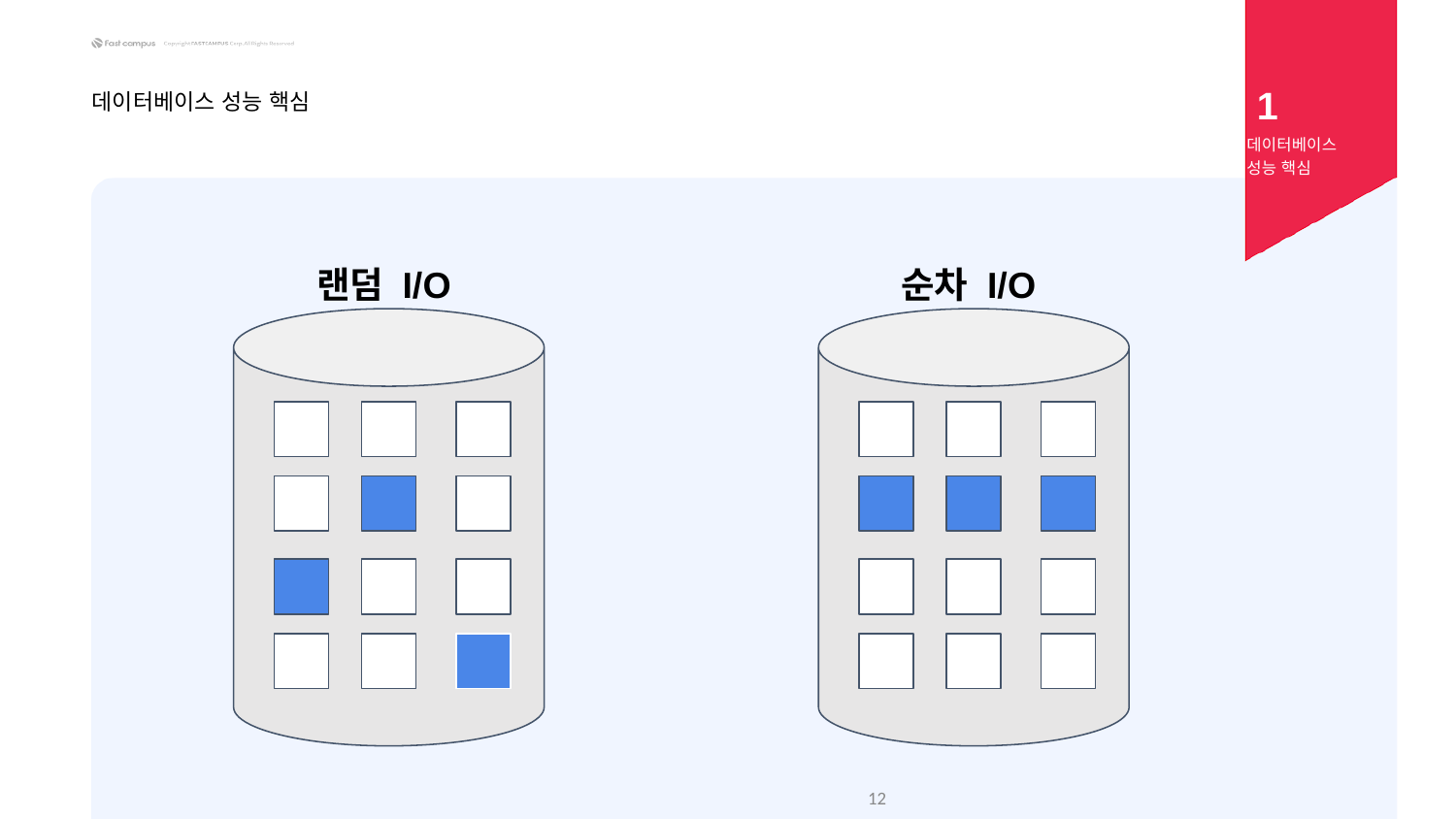

1
데이터베이스 성능 핵심

데이터베이스
성능 핵심
순차 I/O
랜덤 I/O

12